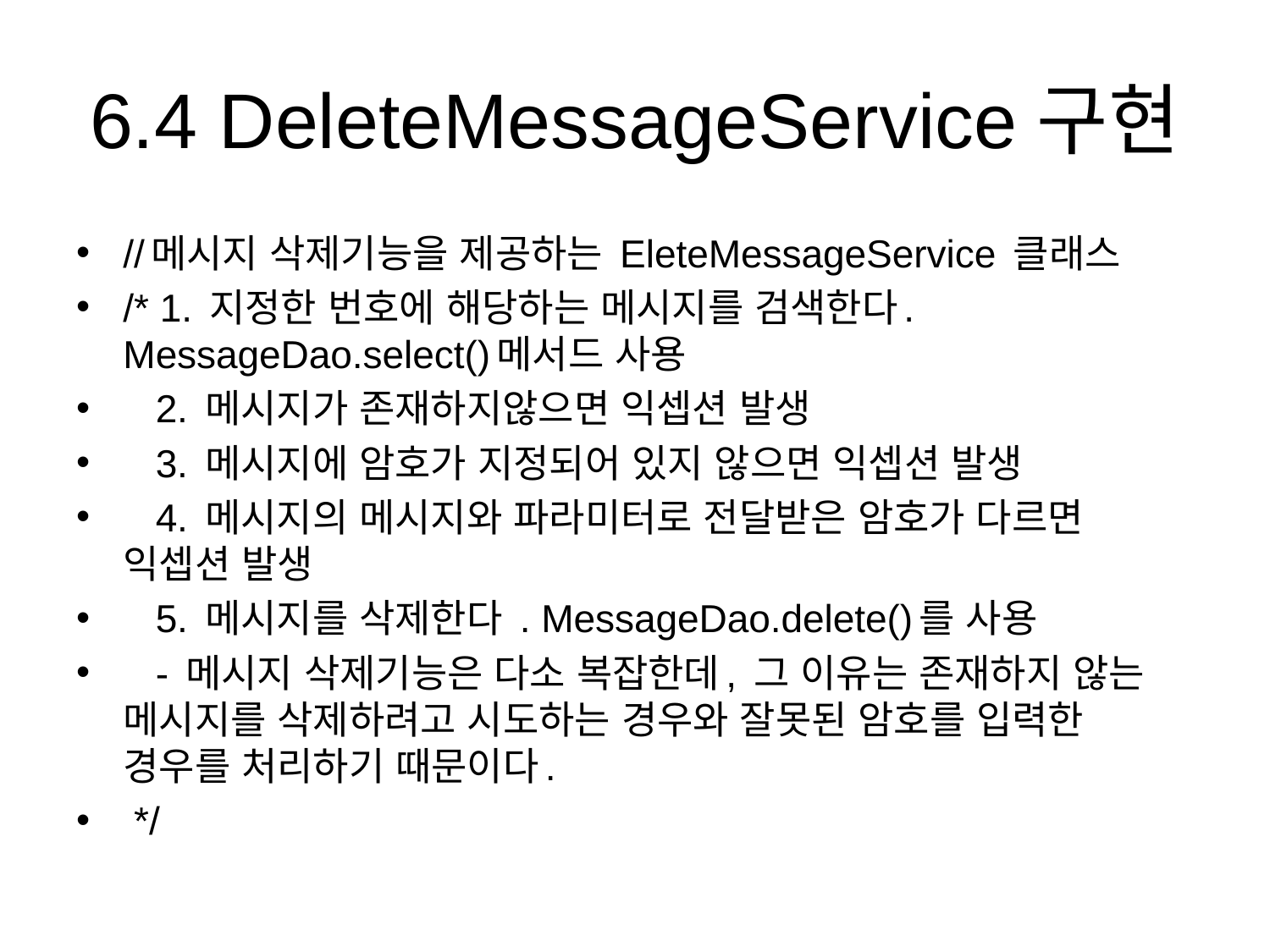

# 6.4 DeleteMessageService구현
//메시지 삭제기능을 제공하는 EleteMessageService 클래스
/* 1. 지정한 번호에 해당하는 메시지를 검색한다. MessageDao.select()메서드 사용
   2. 메시지가 존재하지않으면 익셉션 발생
   3. 메시지에 암호가 지정되어 있지 않으면 익셉션 발생
   4. 메시지의 메시지와 파라미터로 전달받은 암호가 다르면 익셉션 발생
   5. 메시지를 삭제한다 . MessageDao.delete()를 사용
   - 메시지 삭제기능은 다소 복잡한데, 그 이유는 존재하지 않는 메시지를 삭제하려고 시도하는 경우와 잘못된 암호를 입력한 경우를 처리하기 때문이다.
 */